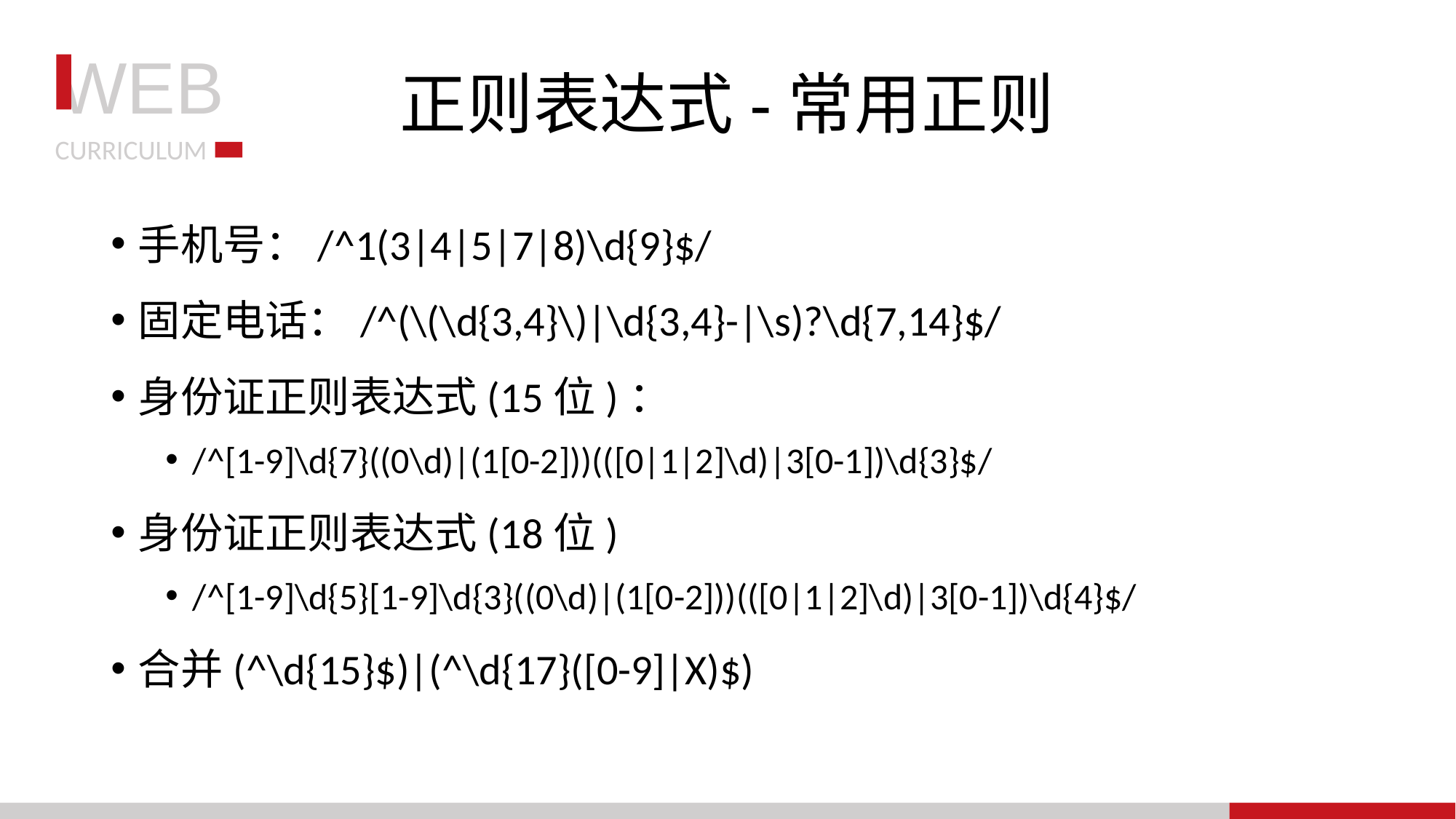

# 正则表达式-常用正则
手机号：/^1(3|4|5|7|8)\d{9}$/
固定电话：/^(\(\d{3,4}\)|\d{3,4}-|\s)?\d{7,14}$/
身份证正则表达式(15位)：
/^[1-9]\d{7}((0\d)|(1[0-2]))(([0|1|2]\d)|3[0-1])\d{3}$/
身份证正则表达式(18位)
/^[1-9]\d{5}[1-9]\d{3}((0\d)|(1[0-2]))(([0|1|2]\d)|3[0-1])\d{4}$/
合并(^\d{15}$)|(^\d{17}([0-9]|X)$)